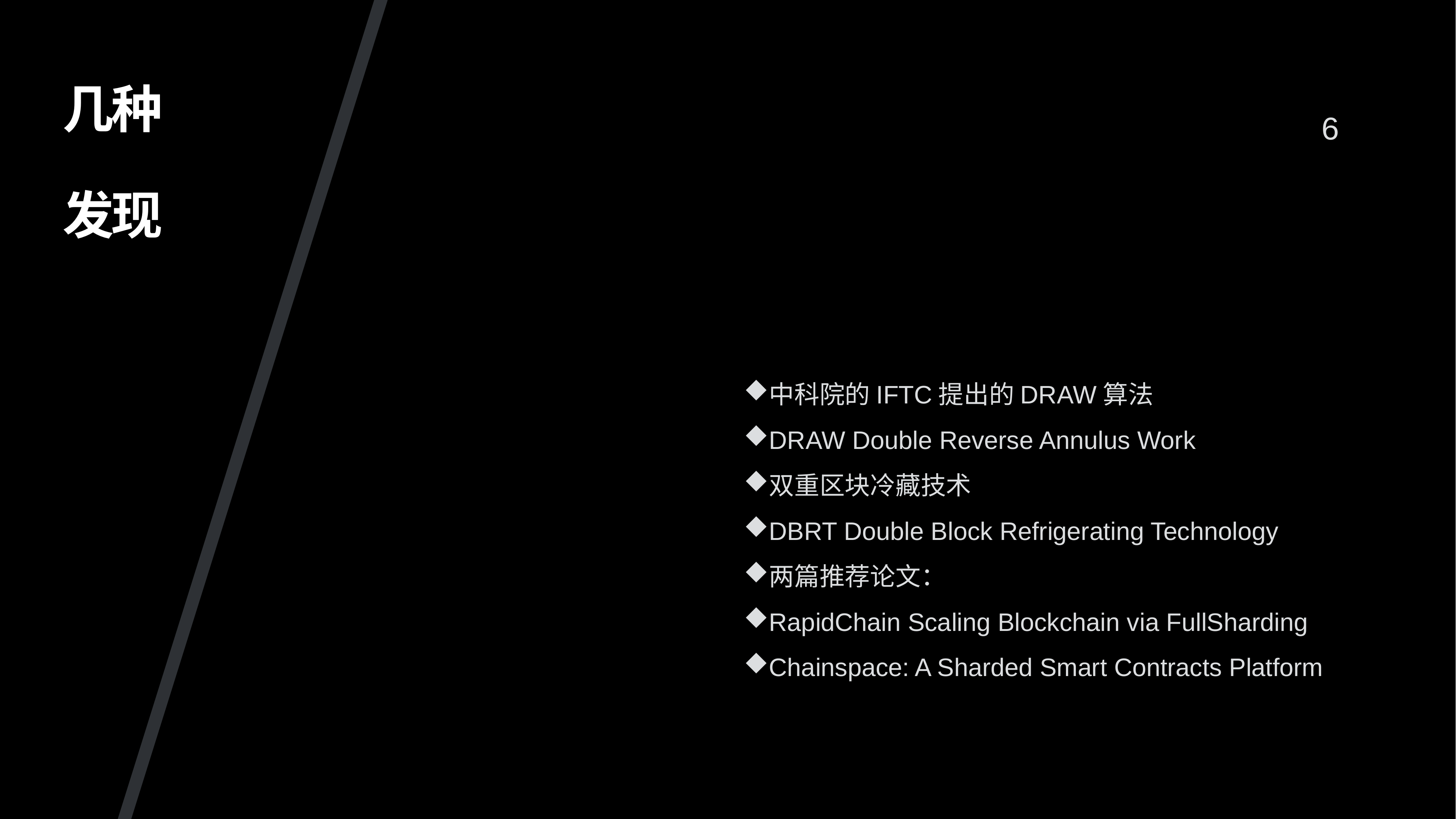

# 几种 发现
6
中科院的IFTC提出的DRAW算法
DRAW Double Reverse Annulus Work
双重区块冷藏技术
DBRT Double Block Refrigerating Technology
两篇推荐论文：
RapidChain Scaling Blockchain via FullSharding
Chainspace: A Sharded Smart Contracts Platform